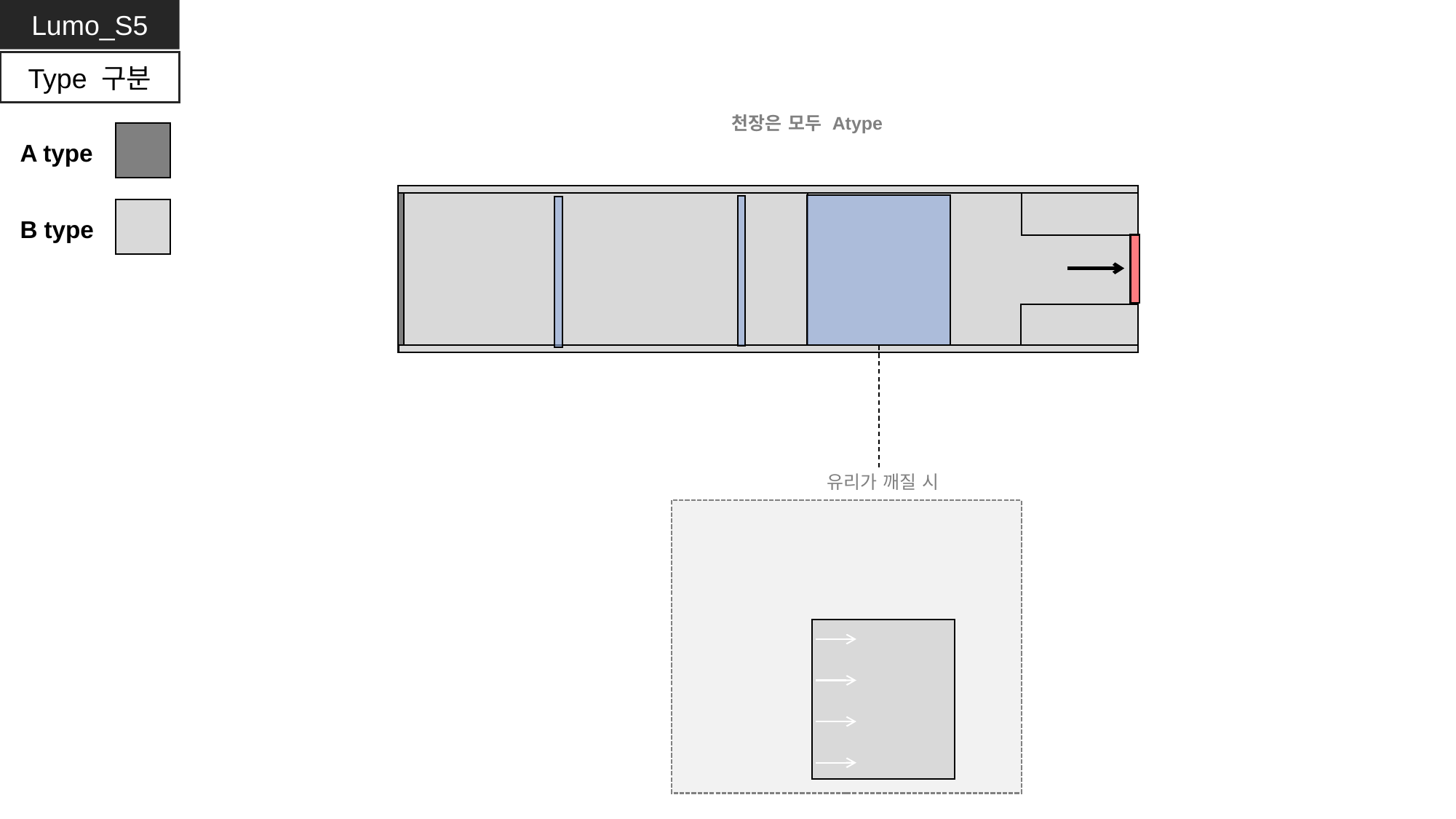

Lumo_S5
Type 구분
천장은 모두 Atype

A type

B type

유리가 깨질 시